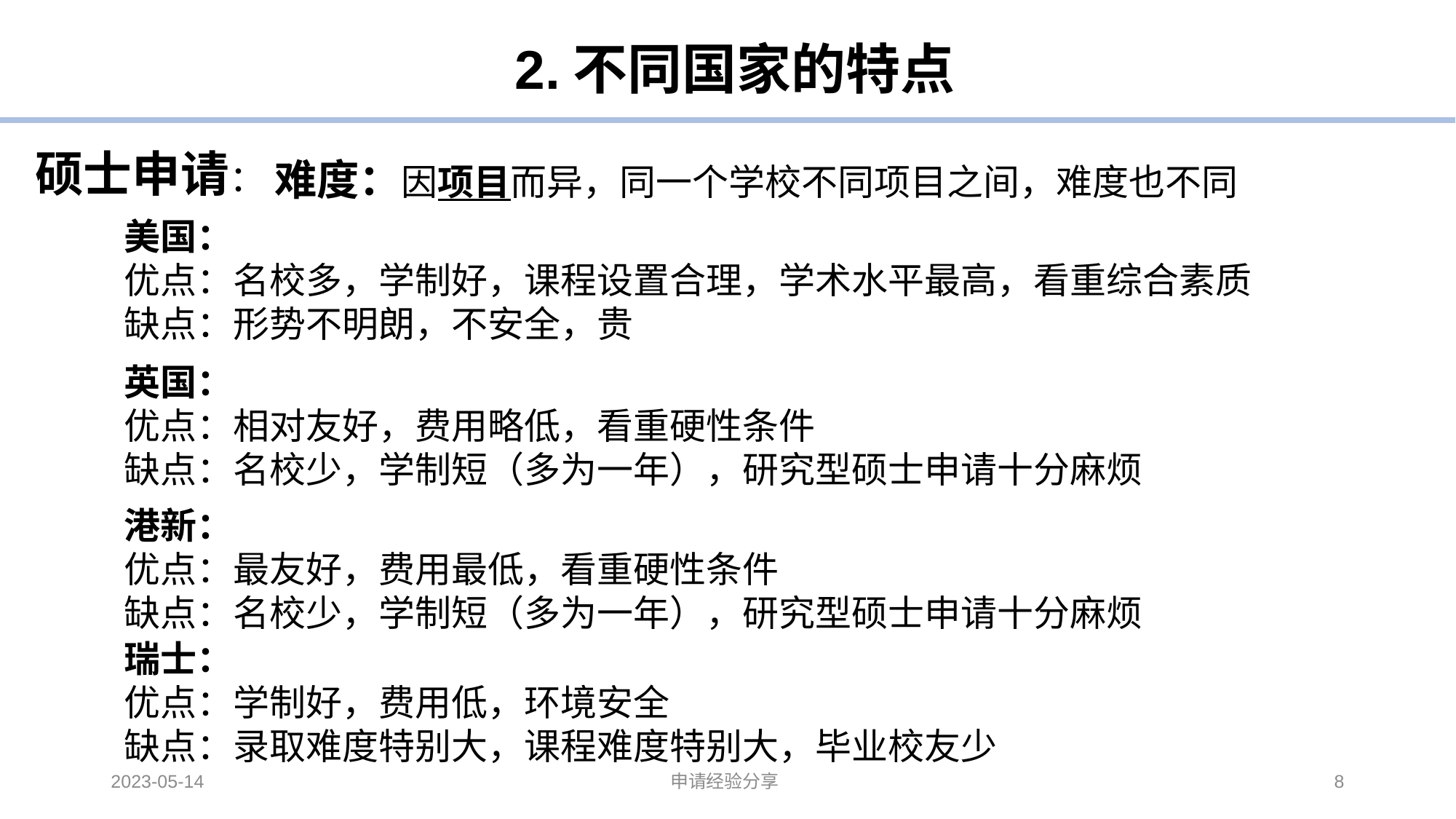

2.不同国家的特点
硕士申请：
难度：因项目而异，同一个学校不同项目之间，难度也不同
美国：
优点：名校多，学制好，课程设置合理，学术水平最高，看重综合素质
缺点：形势不明朗，不安全，贵
英国：
优点：相对友好，费用略低，看重硬性条件
缺点：名校少，学制短（多为一年），研究型硕士申请十分麻烦
港新：
优点：最友好，费用最低，看重硬性条件
缺点：名校少，学制短（多为一年），研究型硕士申请十分麻烦
瑞士：
优点：学制好，费用低，环境安全
缺点：录取难度特别大，课程难度特别大，毕业校友少
2023-05-14
申请经验分享
8